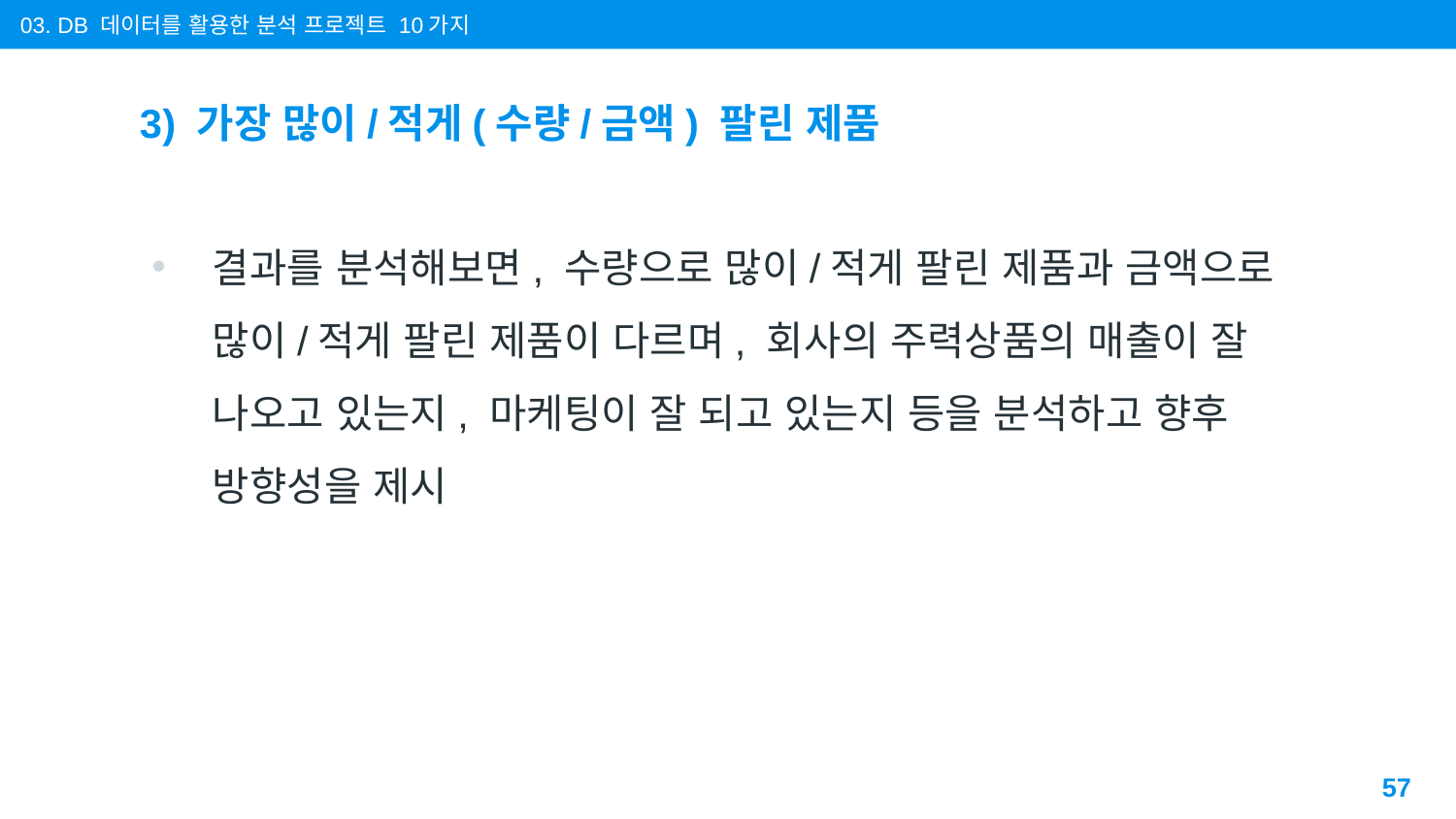

03. DB 데이터를 활용한 분석 프로젝트 10가지
# 3) 가장 많이/적게(수량/금액) 팔린 제품
결과를 분석해보면, 수량으로 많이/적게 팔린 제품과 금액으로 많이/적게 팔린 제품이 다르며, 회사의 주력상품의 매출이 잘 나오고 있는지, 마케팅이 잘 되고 있는지 등을 분석하고 향후 방향성을 제시
57